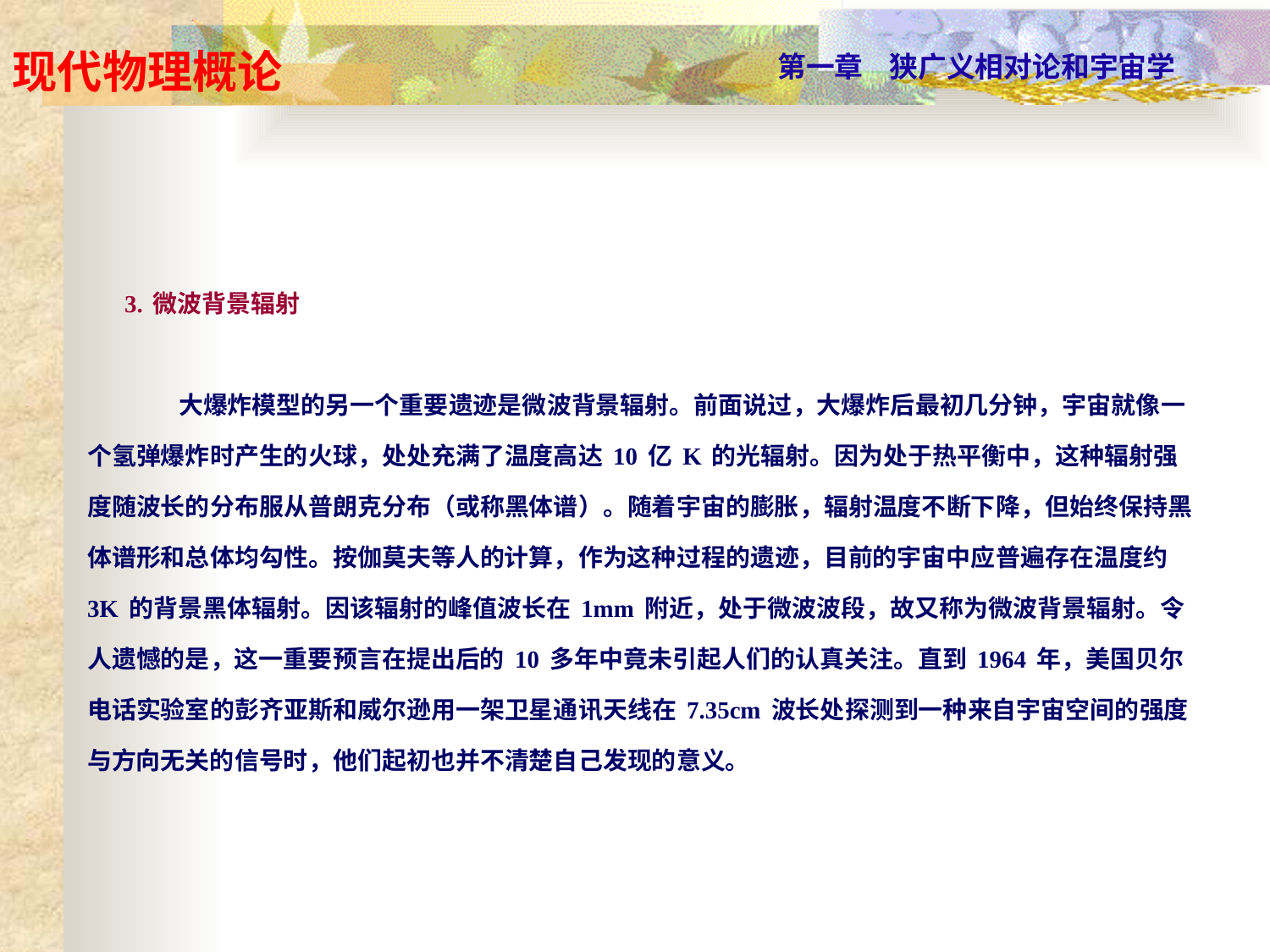

3.微波背景辐射

        大爆炸模型的另一个重要遗迹是微波背景辐射。前面说过，大爆炸后最初几分钟，宇宙就像一个氢弹爆炸时产生的火球，处处充满了温度高达10亿K的光辐射。因为处于热平衡中，这种辐射强度随波长的分布服从普朗克分布（或称黑体谱）。随着宇宙的膨胀，辐射温度不断下降，但始终保持黑体谱形和总体均勾性。按伽莫夫等人的计算，作为这种过程的遗迹，目前的宇宙中应普遍存在温度约3K的背景黑体辐射。因该辐射的峰值波长在1mm附近，处于微波波段，故又称为微波背景辐射。令人遗憾的是，这一重要预言在提出后的10多年中竟未引起人们的认真关注。直到1964年，美国贝尔电话实验室的彭齐亚斯和威尔逊用一架卫星通讯天线在7.35cm波长处探测到一种来自宇宙空间的强度与方向无关的信号时，他们起初也并不清楚自己发现的意义。